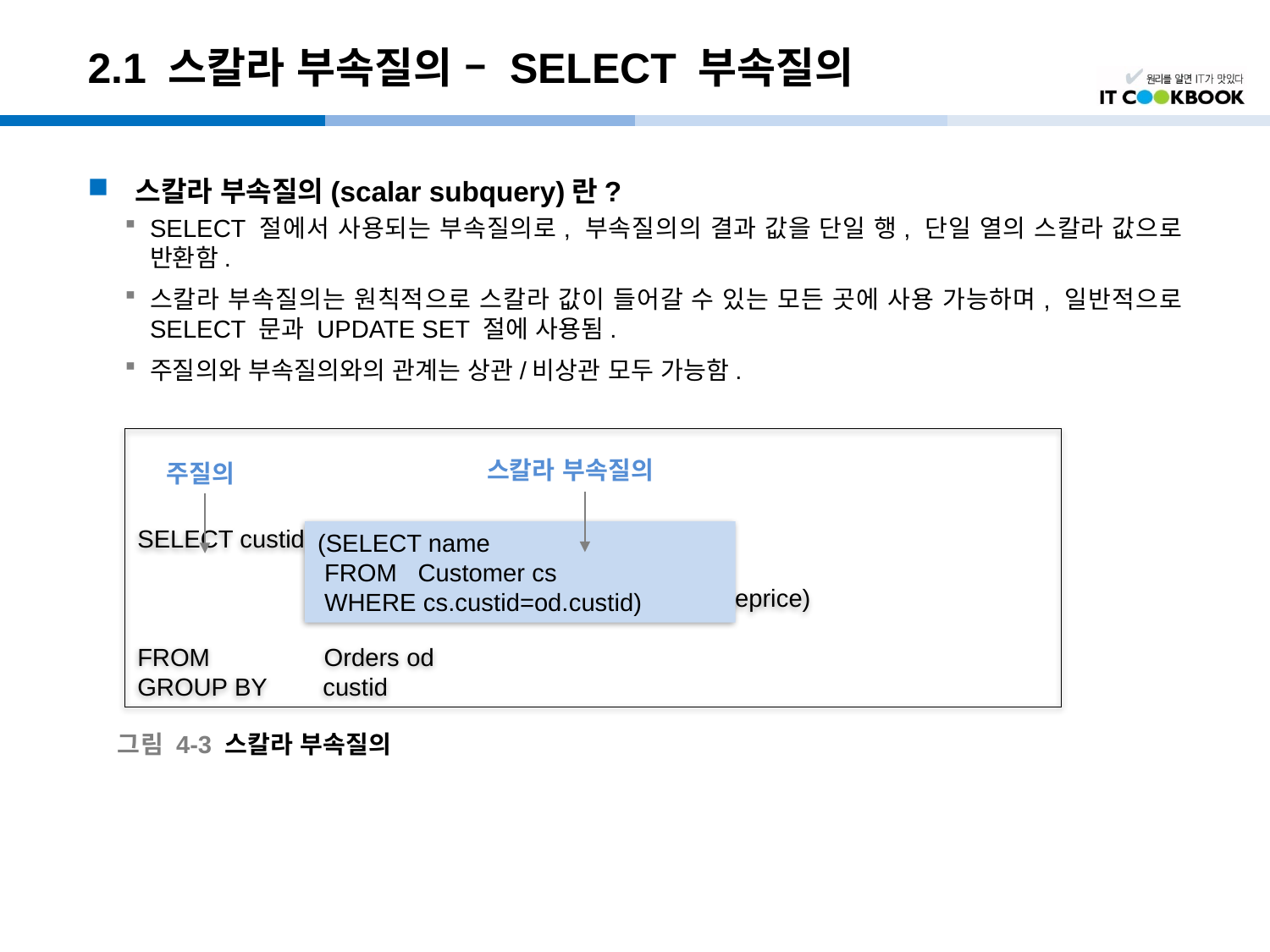

# 2.1 스칼라 부속질의 – SELECT 부속질의
스칼라 부속질의(scalar subquery)란?
SELECT 절에서 사용되는 부속질의로, 부속질의의 결과 값을 단일 행, 단일 열의 스칼라 값으로 반환함.
스칼라 부속질의는 원칙적으로 스칼라 값이 들어갈 수 있는 모든 곳에 사용 가능하며, 일반적으로 SELECT 문과 UPDATE SET 절에 사용됨.
주질의와 부속질의와의 관계는 상관/비상관 모두 가능함.

SELECT custid,

                                                                      , SUM(saleprice)

FROM   	Orders od
GROUP BY        custid
스칼라 부속질의
주질의
(SELECT name
 FROM   Customer cs
 WHERE cs.custid=od.custid)
그림 4-3 스칼라 부속질의